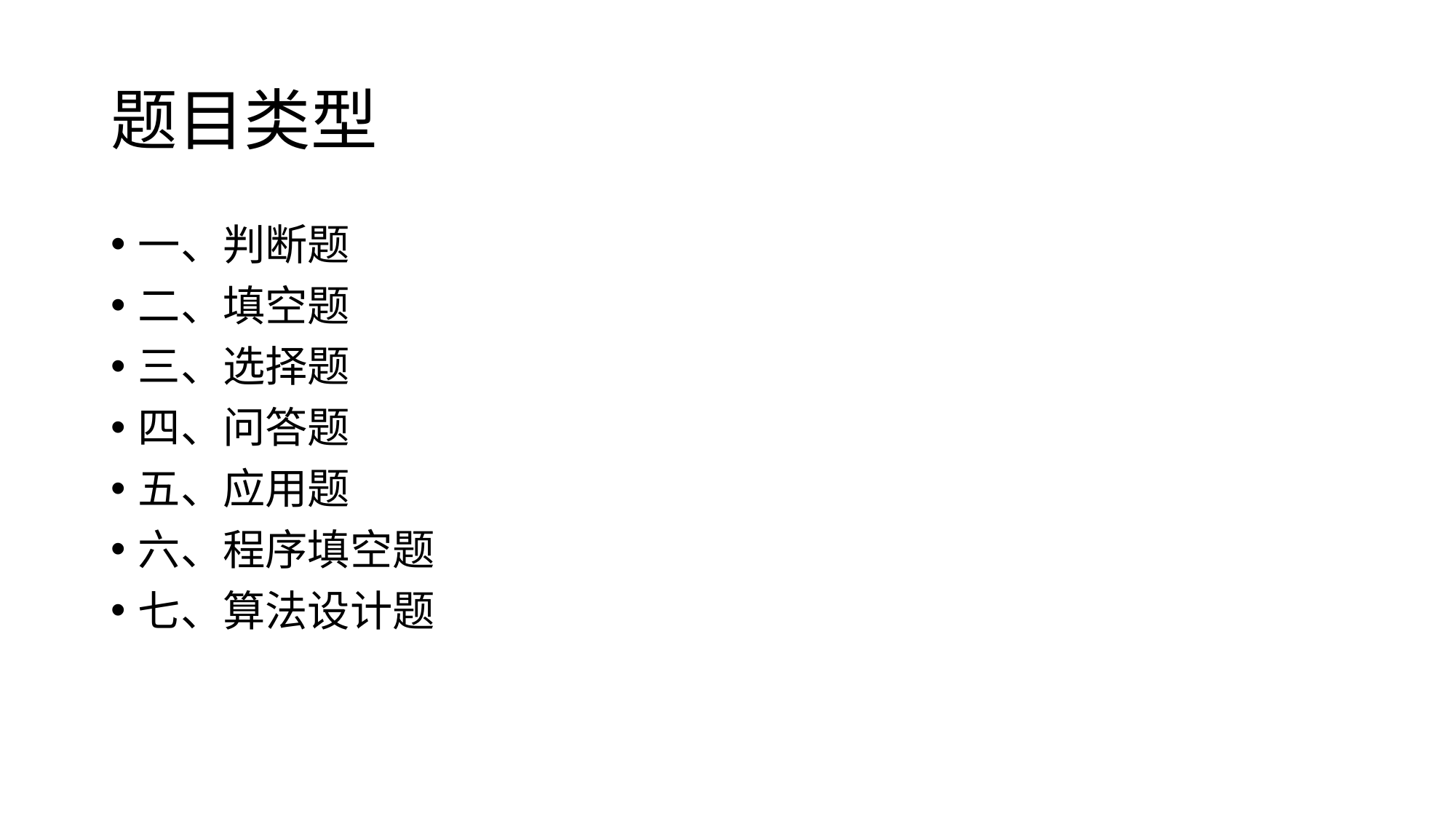

# 题目类型
一、判断题
二、填空题
三、选择题
四、问答题
五、应用题
六、程序填空题
七、算法设计题